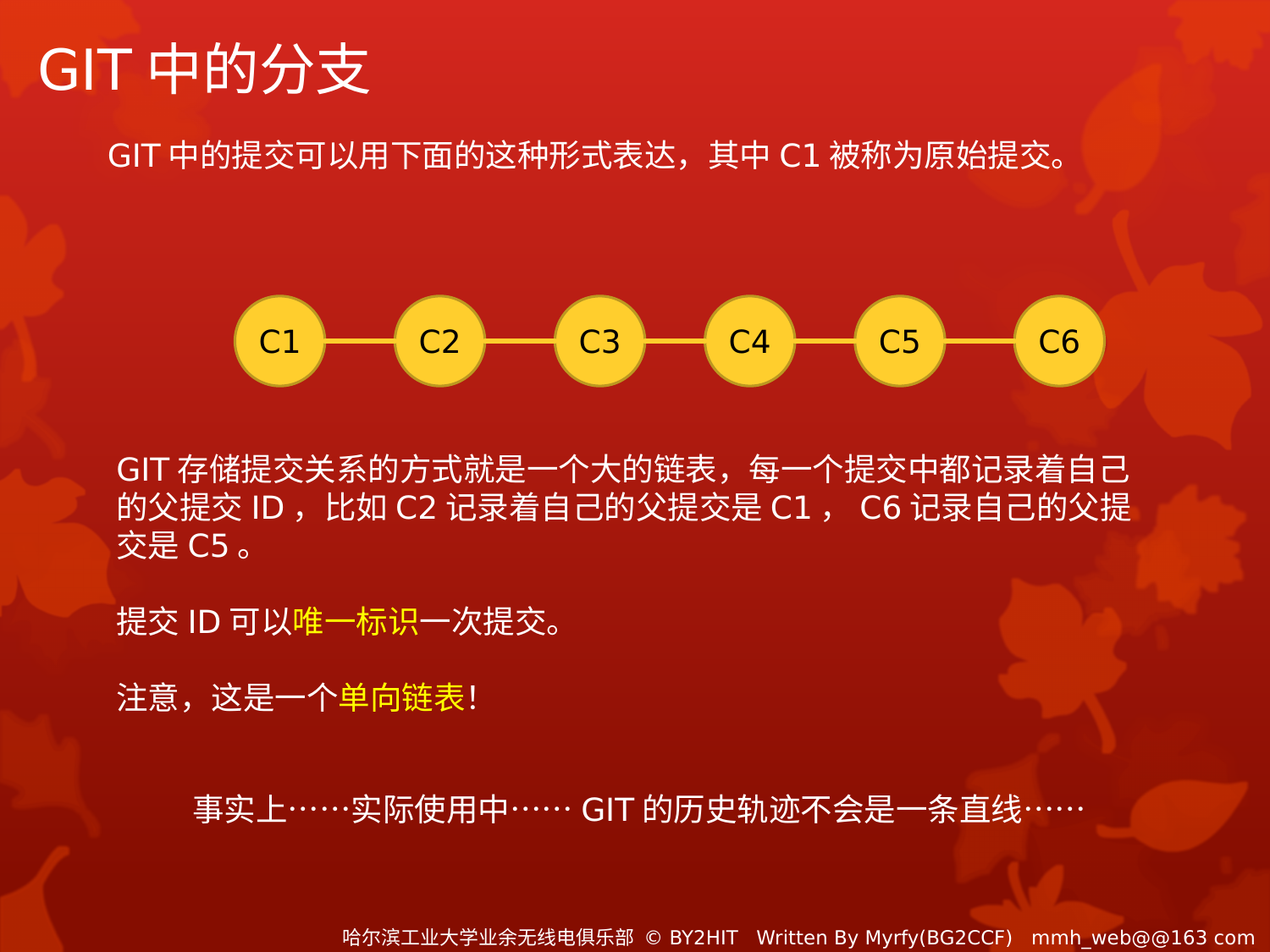

# GIT中的分支
GIT中的提交可以用下面的这种形式表达，其中C1被称为原始提交。
C1
C2
C3
C4
C5
C6
GIT存储提交关系的方式就是一个大的链表，每一个提交中都记录着自己的父提交ID，比如C2记录着自己的父提交是C1，C6记录自己的父提交是C5。

提交ID可以唯一标识一次提交。

注意，这是一个单向链表！
事实上……实际使用中……GIT的历史轨迹不会是一条直线……